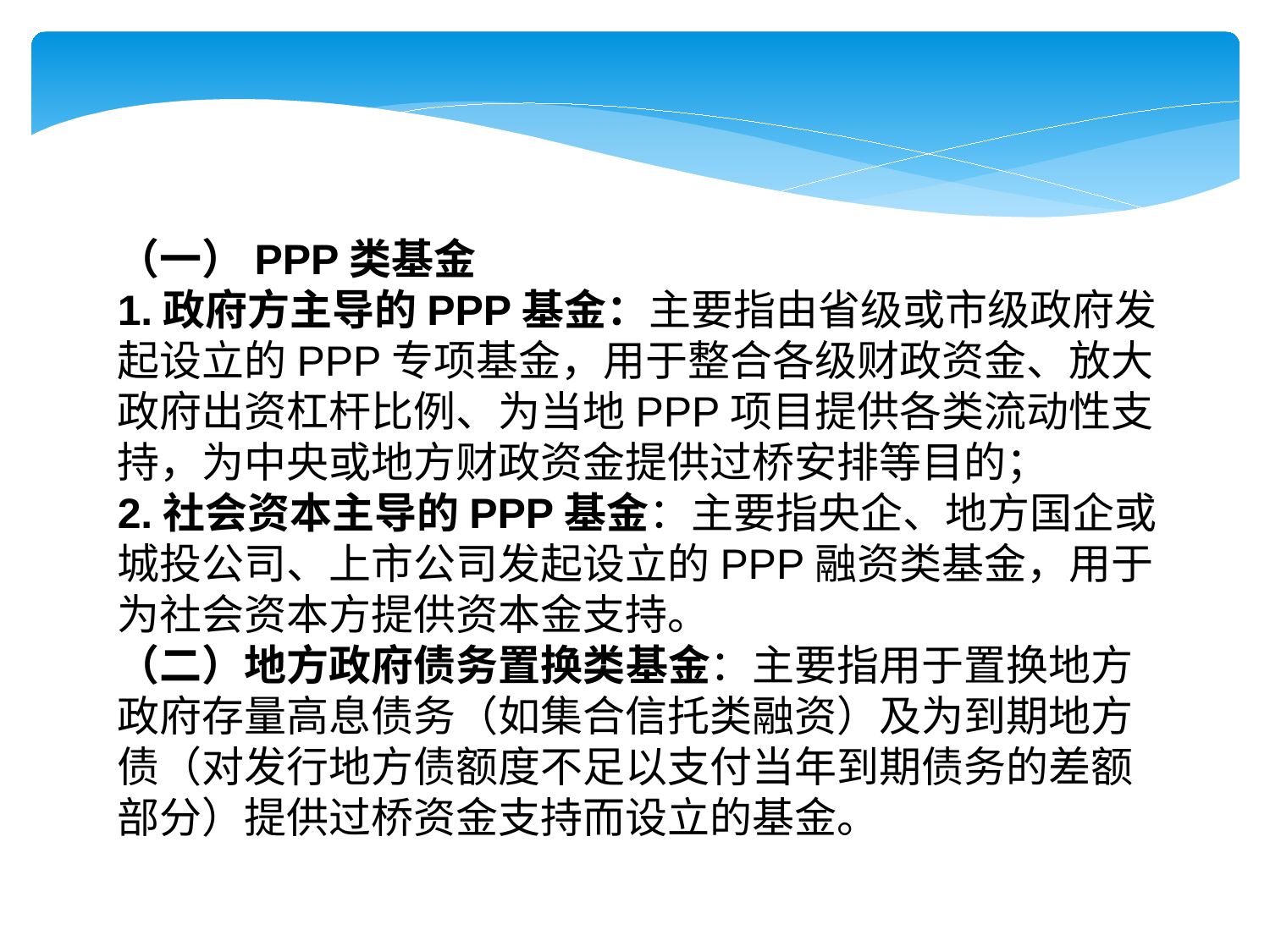

（一）PPP类基金
1.政府方主导的PPP基金：主要指由省级或市级政府发起设立的PPP专项基金，用于整合各级财政资金、放大政府出资杠杆比例、为当地PPP项目提供各类流动性支持，为中央或地方财政资金提供过桥安排等目的；
2.社会资本主导的PPP基金：主要指央企、地方国企或城投公司、上市公司发起设立的PPP融资类基金，用于为社会资本方提供资本金支持。
（二）地方政府债务置换类基金：主要指用于置换地方政府存量高息债务（如集合信托类融资）及为到期地方债（对发行地方债额度不足以支付当年到期债务的差额部分）提供过桥资金支持而设立的基金。